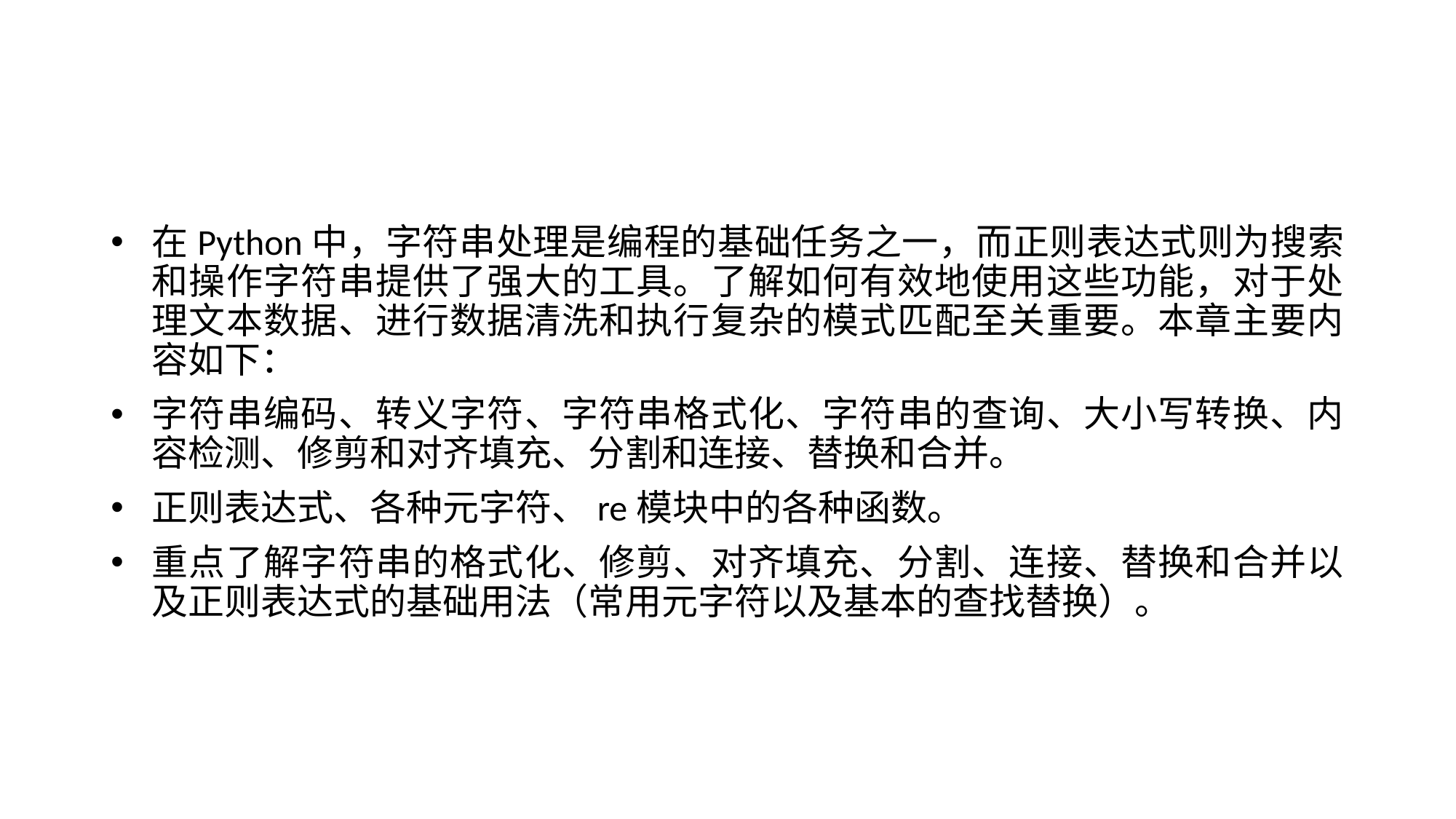

在Python中，字符串处理是编程的基础任务之一，而正则表达式则为搜索和操作字符串提供了强大的工具。了解如何有效地使用这些功能，对于处理文本数据、进行数据清洗和执行复杂的模式匹配至关重要。本章主要内容如下：
字符串编码、转义字符、字符串格式化、字符串的查询、大小写转换、内容检测、修剪和对齐填充、分割和连接、替换和合并。
正则表达式、各种元字符、re模块中的各种函数。
重点了解字符串的格式化、修剪、对齐填充、分割、连接、替换和合并以及正则表达式的基础用法（常用元字符以及基本的查找替换）。